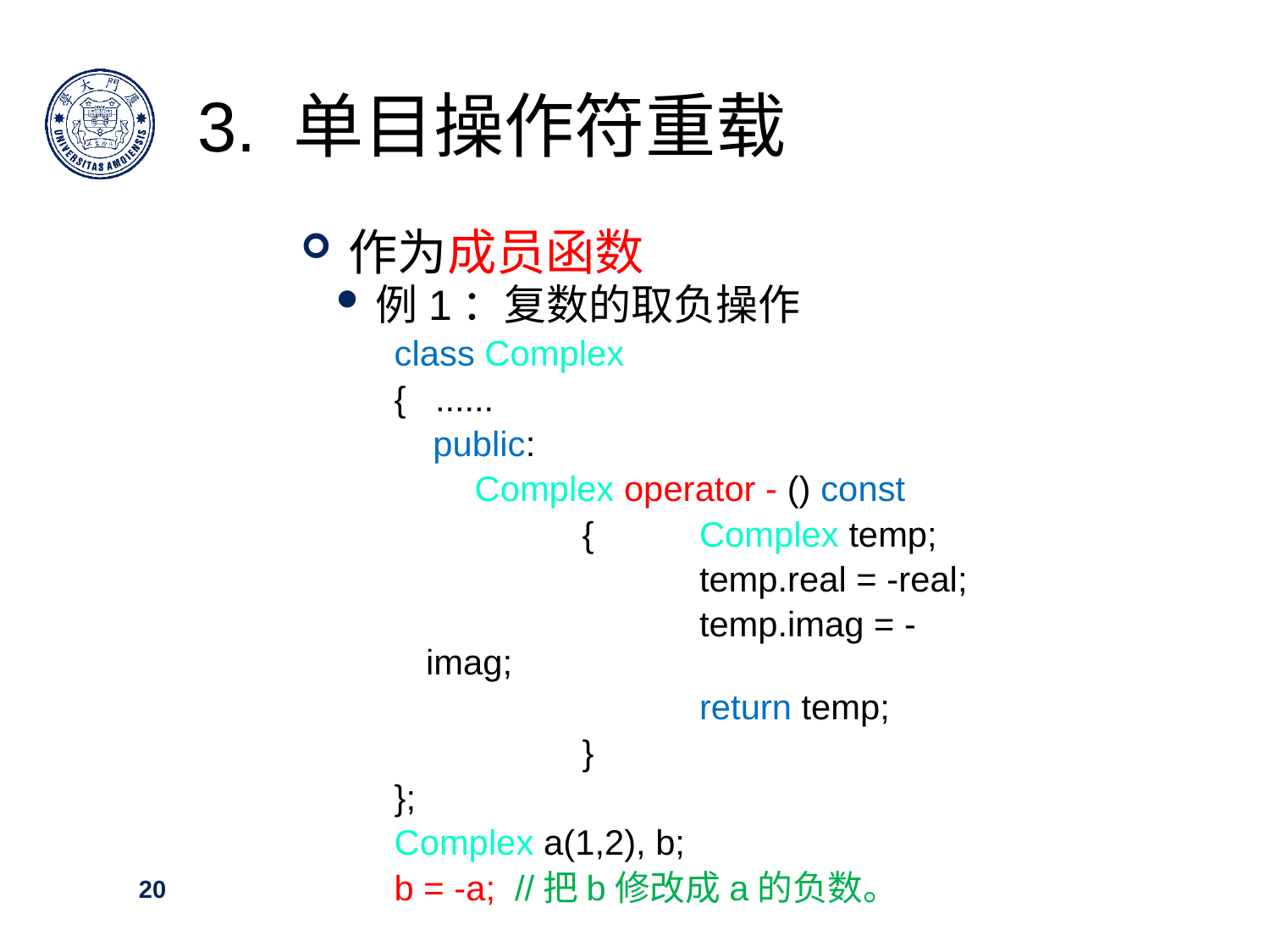

3. 单目操作符重载
作为成员函数
例1：复数的取负操作
class Complex
{   ......
    public:
	     Complex operator - () const
		   {	  Complex temp;
			  temp.real = -real;
			  temp.imag = -imag;
			  return temp;
		   }
};
Complex a(1,2), b;
b = -a;  //把b修改成a的负数。
20